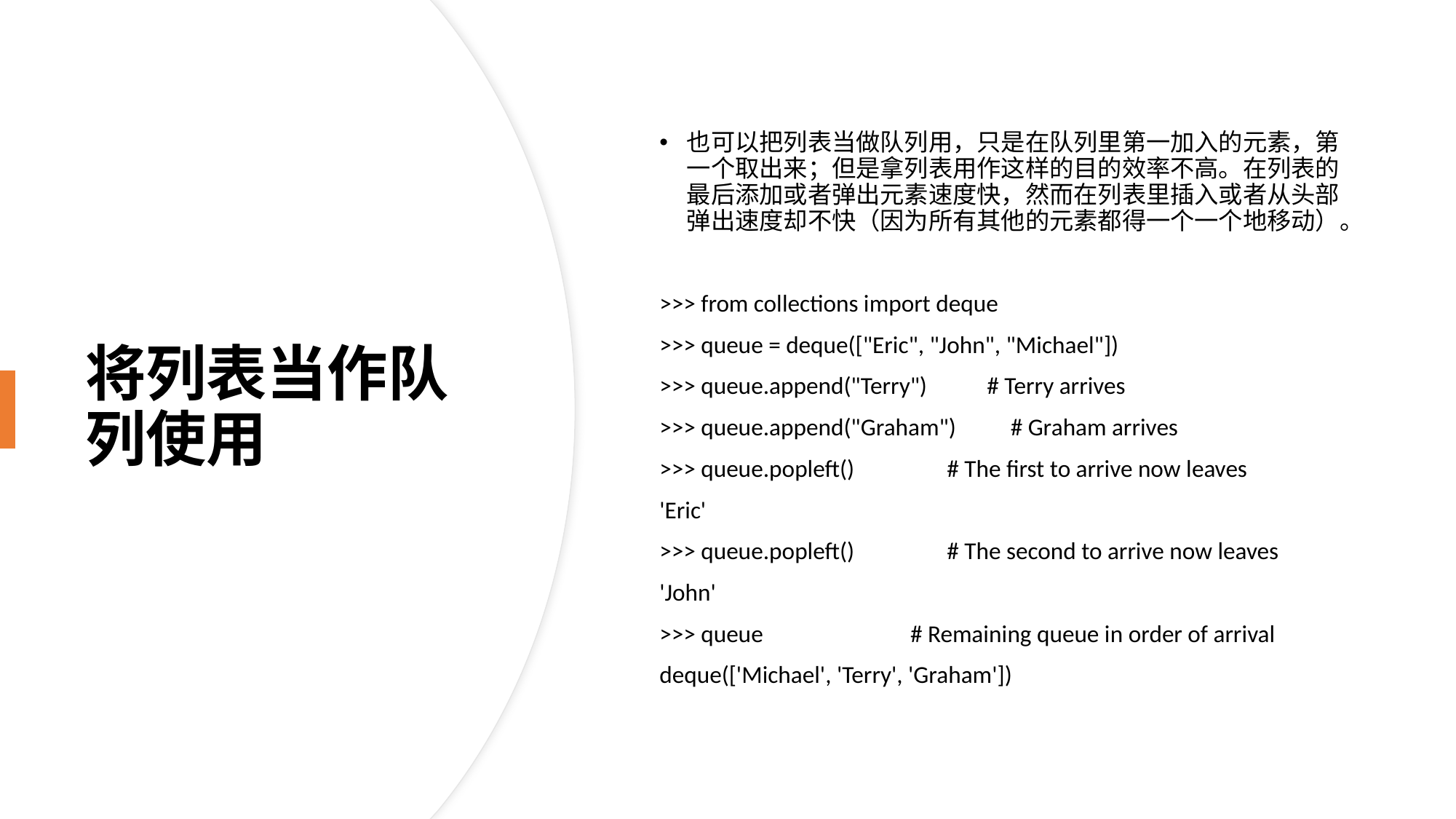

也可以把列表当做队列用，只是在队列里第一加入的元素，第一个取出来；但是拿列表用作这样的目的效率不高。在列表的最后添加或者弹出元素速度快，然而在列表里插入或者从头部弹出速度却不快（因为所有其他的元素都得一个一个地移动）。

>>> from collections import deque
>>> queue = deque(["Eric", "John", "Michael"])
>>> queue.append("Terry")           # Terry arrives
>>> queue.append("Graham")          # Graham arrives
>>> queue.popleft()                 # The first to arrive now leaves
'Eric'
>>> queue.popleft()                 # The second to arrive now leaves
'John'
>>> queue                           # Remaining queue in order of arrival
deque(['Michael', 'Terry', 'Graham'])
# 将列表当作队列使用